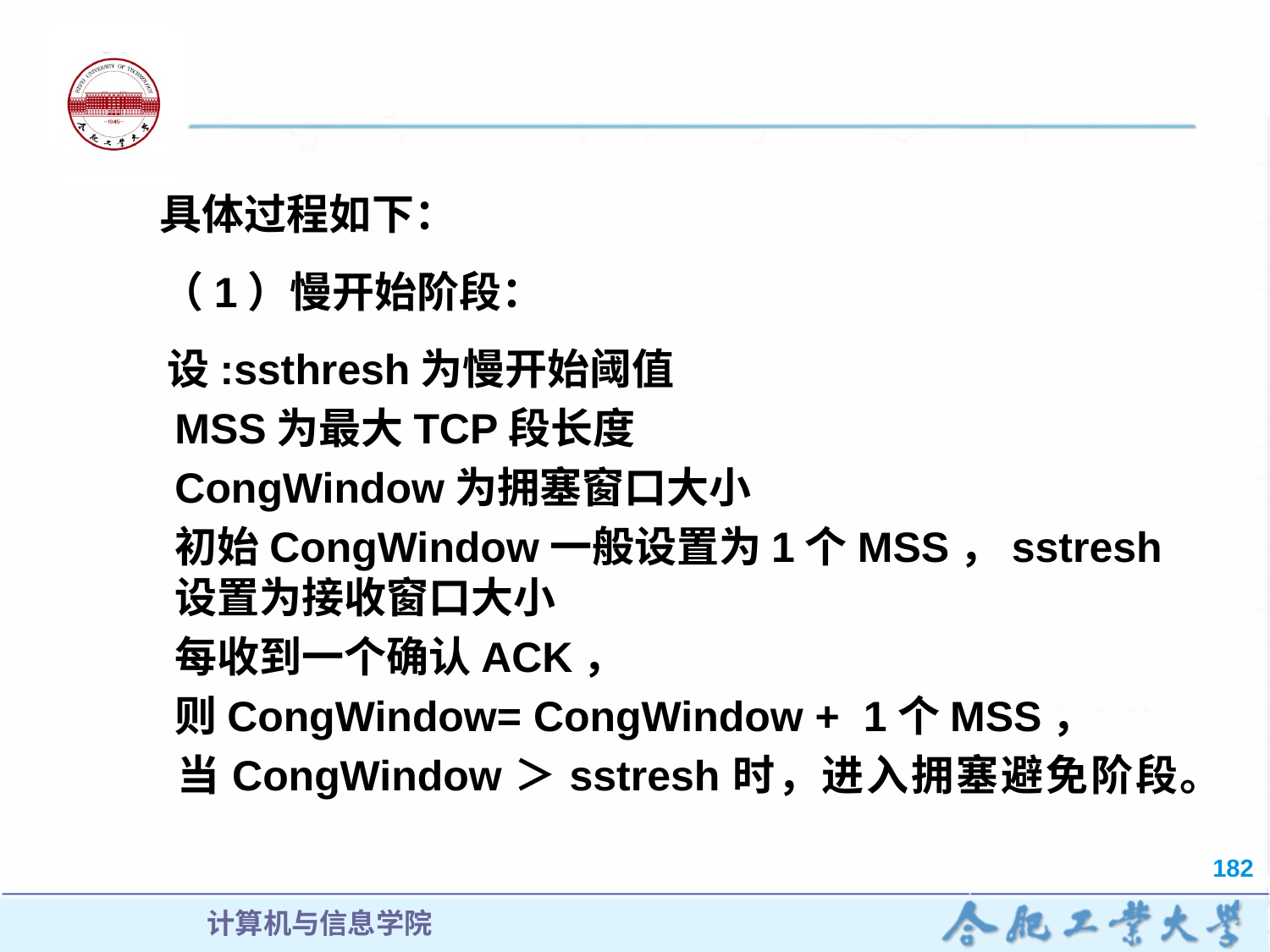

具体过程如下：
（1）慢开始阶段：
 设:ssthresh为慢开始阈值
	MSS为最大TCP段长度
	CongWindow为拥塞窗口大小
	初始CongWindow一般设置为1个MSS，sstresh设置为接收窗口大小
	每收到一个确认ACK，
	则CongWindow= CongWindow +  1个MSS，
	当CongWindow＞sstresh时，进入拥塞避免阶段。